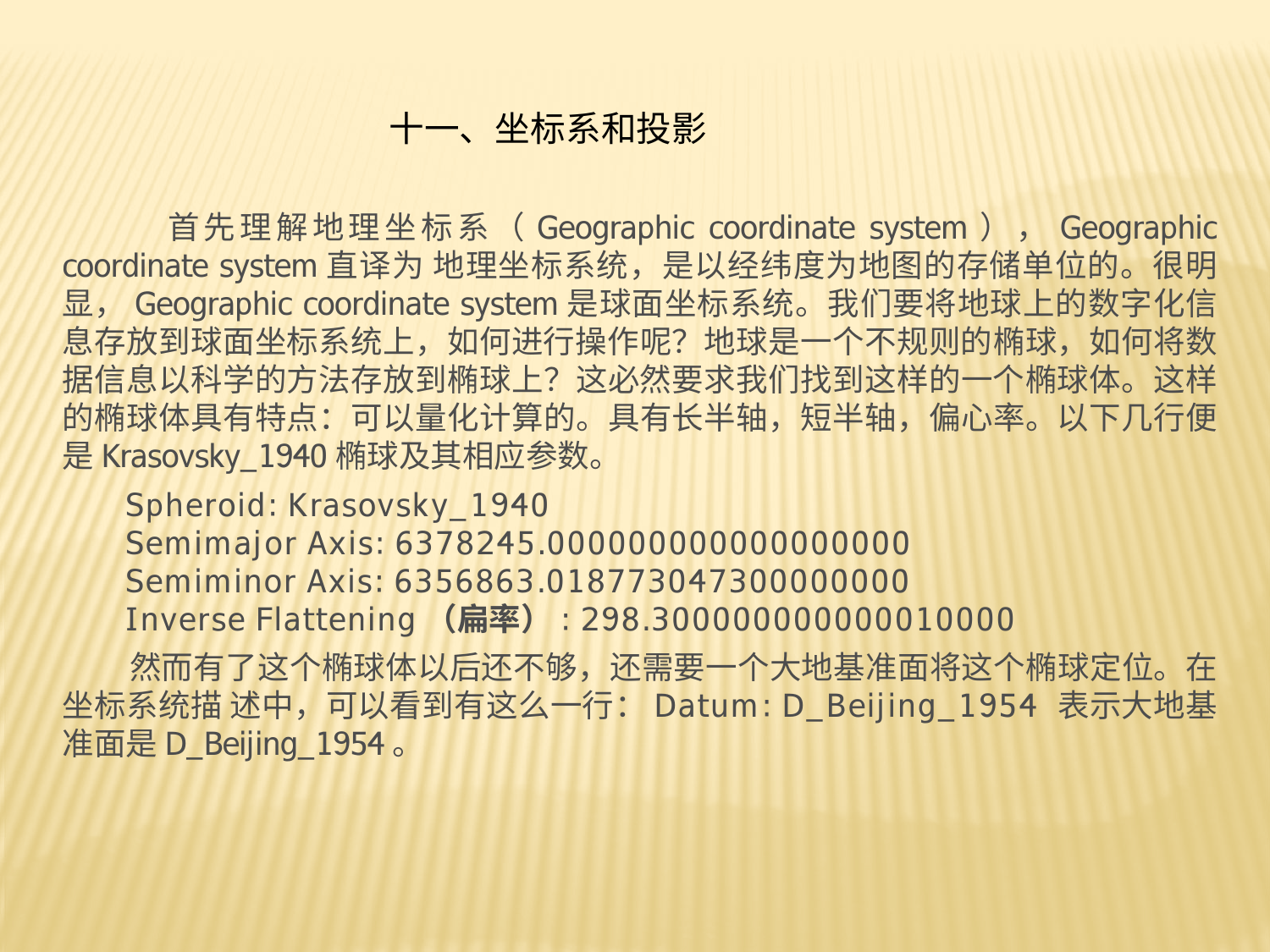

十一、坐标系和投影
        首先理解地理坐标系（Geographic coordinate system），Geographic coordinate system直译为 地理坐标系统，是以经纬度为地图的存储单位的。很明显，Geographic coordinate system是球面坐标系统。我们要将地球上的数字化信息存放到球面坐标系统上，如何进行操作呢？地球是一个不规则的椭球，如何将数据信息以科学的方法存放到椭球上？这必然要求我们找到这样的一个椭球体。这样的椭球体具有特点：可以量化计算的。具有长半轴，短半轴，偏心率。以下几行便是Krasovsky_1940椭球及其相应参数。
Spheroid: Krasovsky_1940
Semimajor Axis: 6378245.000000000000000000
Semiminor Axis: 6356863.018773047300000000
Inverse Flattening（扁率）: 298.300000000000010000
        然而有了这个椭球体以后还不够，还需要一个大地基准面将这个椭球定位。在坐标系统描 述中，可以看到有这么一行：Datum: D_Beijing_1954 表示大地基准面是D_Beijing_1954。